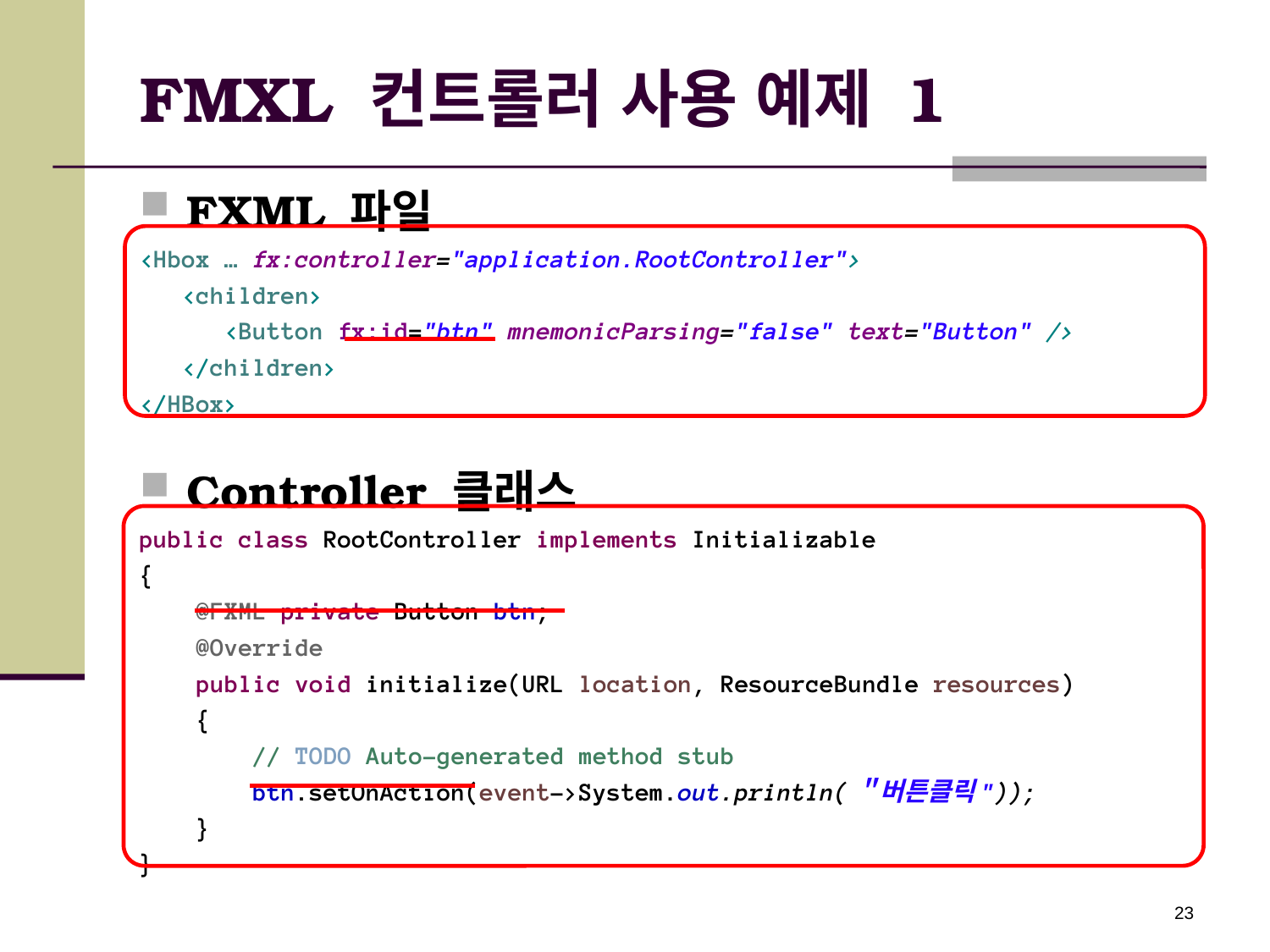

# FMXL 컨트롤러 사용 예제 1
FXML 파일
<Hbox … fx:controller="application.RootController">
   <children>
      <Button fx:id="btn" mnemonicParsing="false" text="Button" />
   </children>
</HBox>

Controller 클래스
public class RootController implements Initializable
{
    @FXML private Button btn;
    @Override
    public void initialize(URL location, ResourceBundle resources)
    {
        // TODO Auto-generated method stub
        btn.setOnAction(event->System.out.println(＂버튼클릭"));
    }
}

23